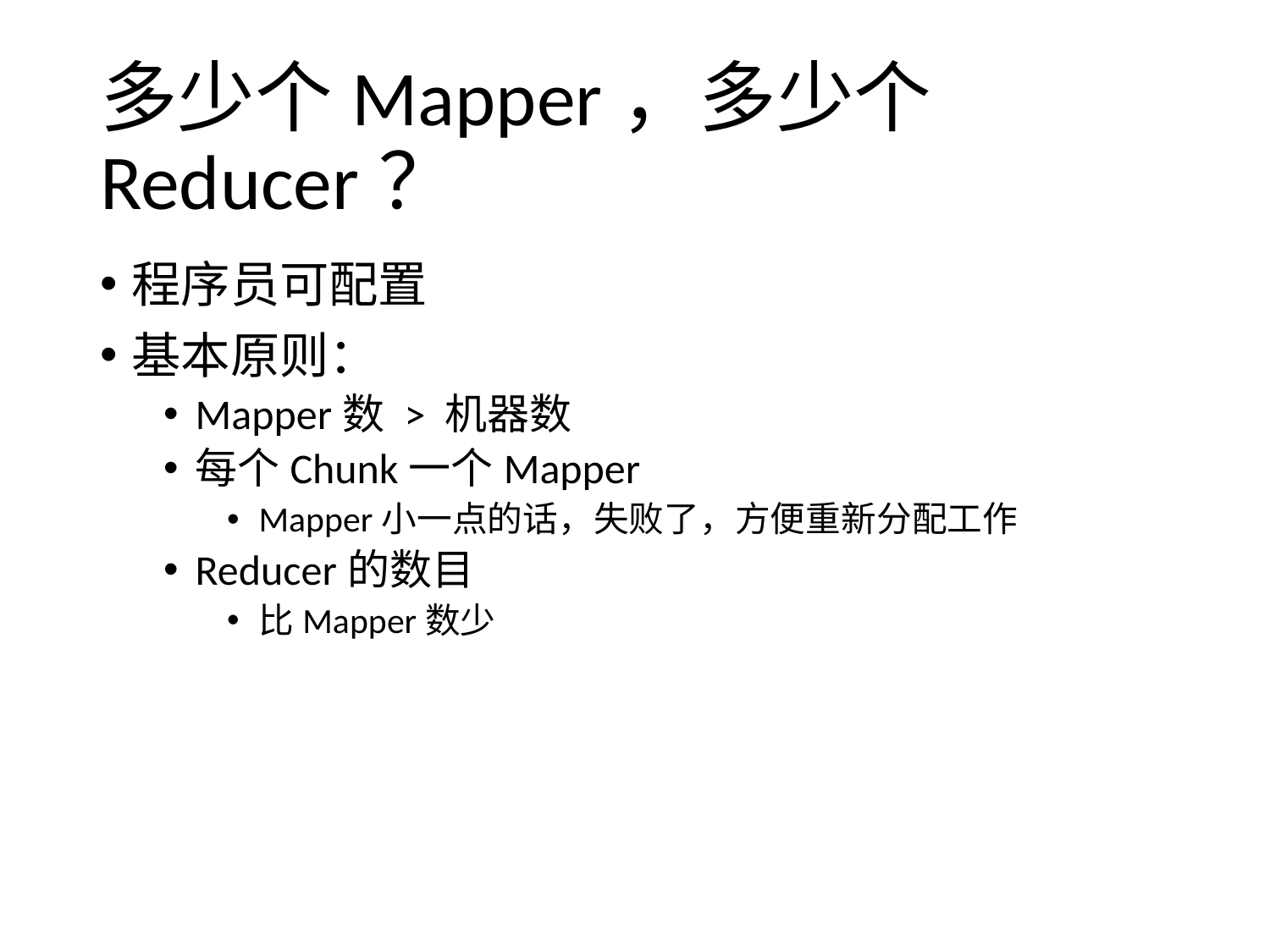

# 多少个Mapper，多少个Reducer？
程序员可配置
基本原则：
Mapper数 > 机器数
每个Chunk一个Mapper
Mapper小一点的话，失败了，方便重新分配工作
Reducer的数目
比Mapper数少